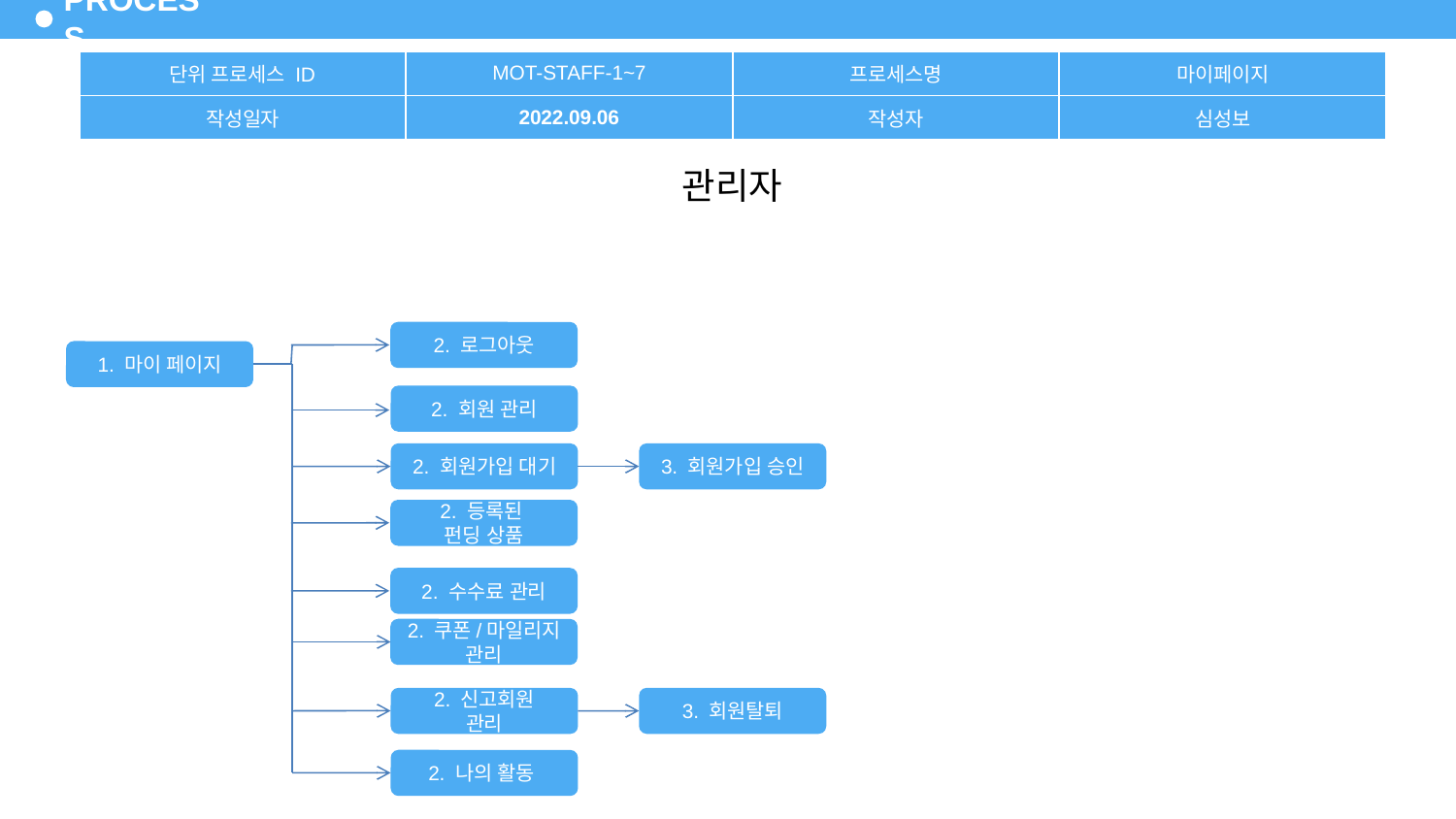

PROCESS
| 단위 프로세스 ID | MOT-STAFF-1~7 | 프로세스명 | 마이페이지 |
| --- | --- | --- | --- |
| 작성일자 | 2022.09.06 | 작성자 | 심성보 |
        관리자
2. 로그아웃
1. 마이 페이지
2. 회원 관리
2. 회원가입 대기
3. 회원가입 승인
2. 등록된
펀딩 상품
2. 수수료 관리
2. 쿠폰/마일리지
관리
3. 회원탈퇴
2. 신고회원
관리
2. 나의 활동